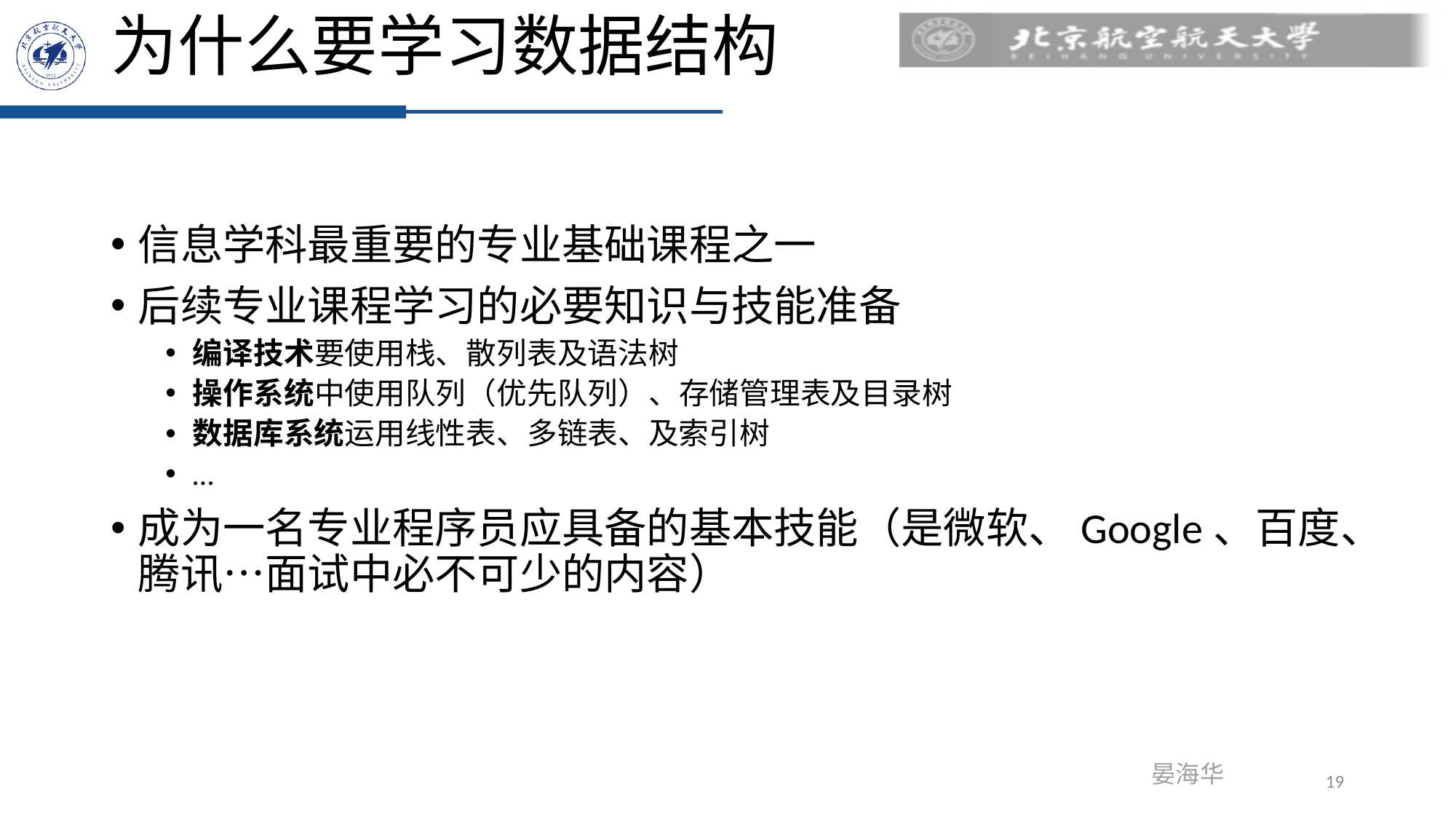

# 为什么要学习数据结构
信息学科最重要的专业基础课程之一
后续专业课程学习的必要知识与技能准备
编译技术要使用栈、散列表及语法树
操作系统中使用队列（优先队列）、存储管理表及目录树
数据库系统运用线性表、多链表、及索引树
…
成为一名专业程序员应具备的基本技能（是微软、Google、百度、腾讯…面试中必不可少的内容）

19